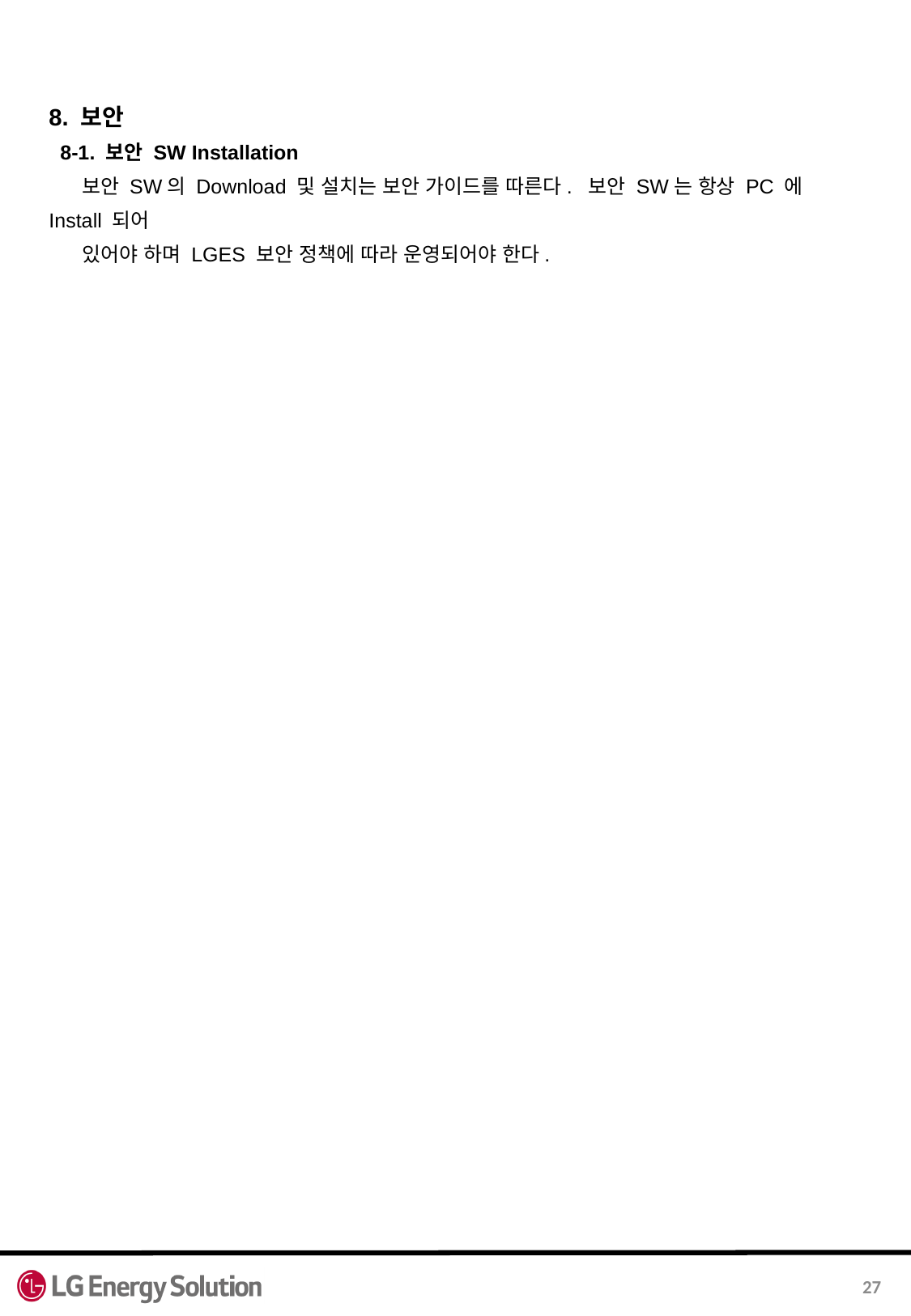

8. 보안
  8-1. 보안 SW Installation
     보안 SW의 Download 및 설치는 보안 가이드를 따른다.  보안 SW는 항상 PC 에 Install 되어
     있어야 하며 LGES 보안 정책에 따라 운영되어야 한다.

27